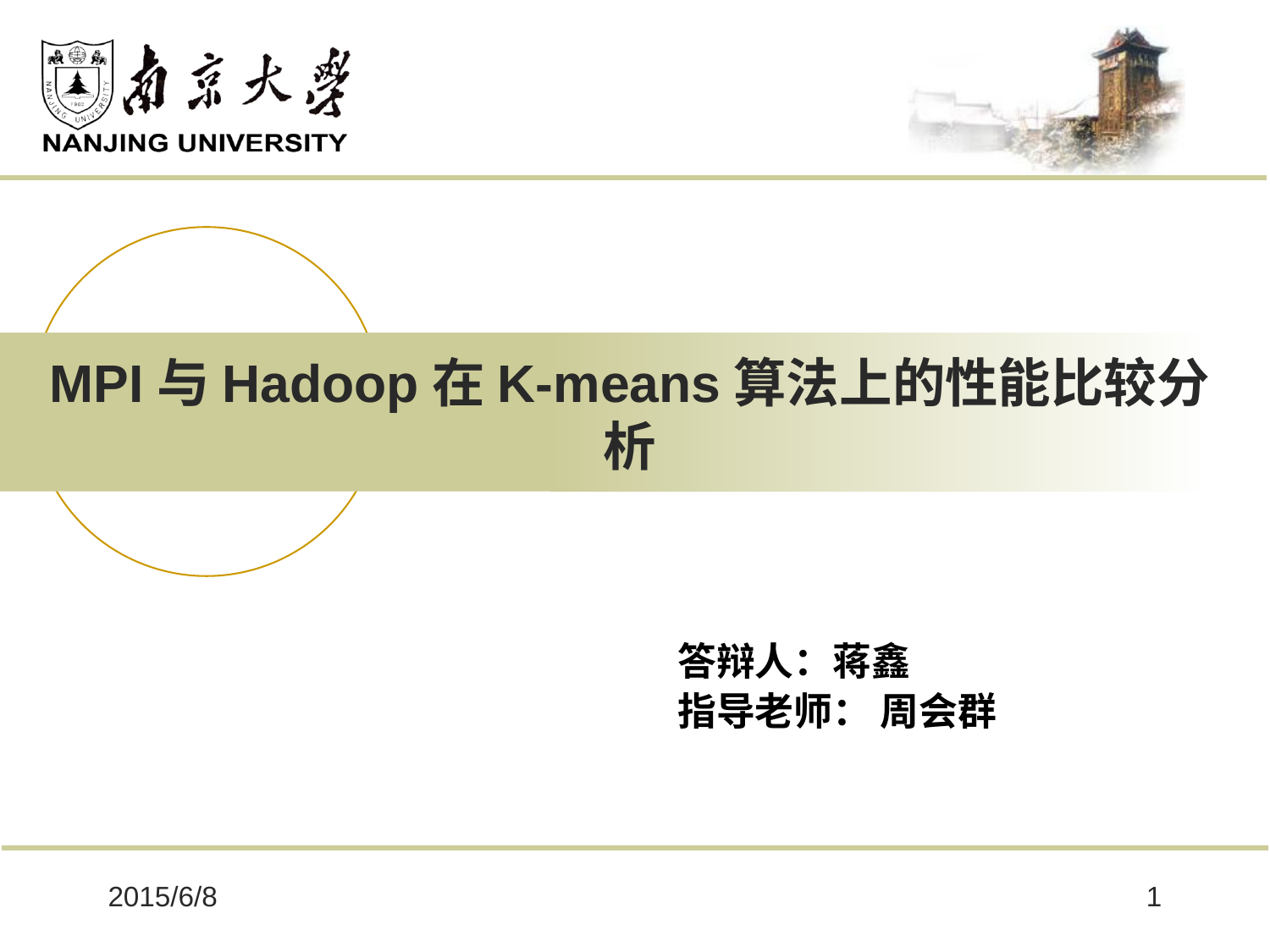

# MPI与Hadoop在K-means算法上的性能比较分析
答辩人：蒋鑫
指导老师： 周会群

2015/6/8
1